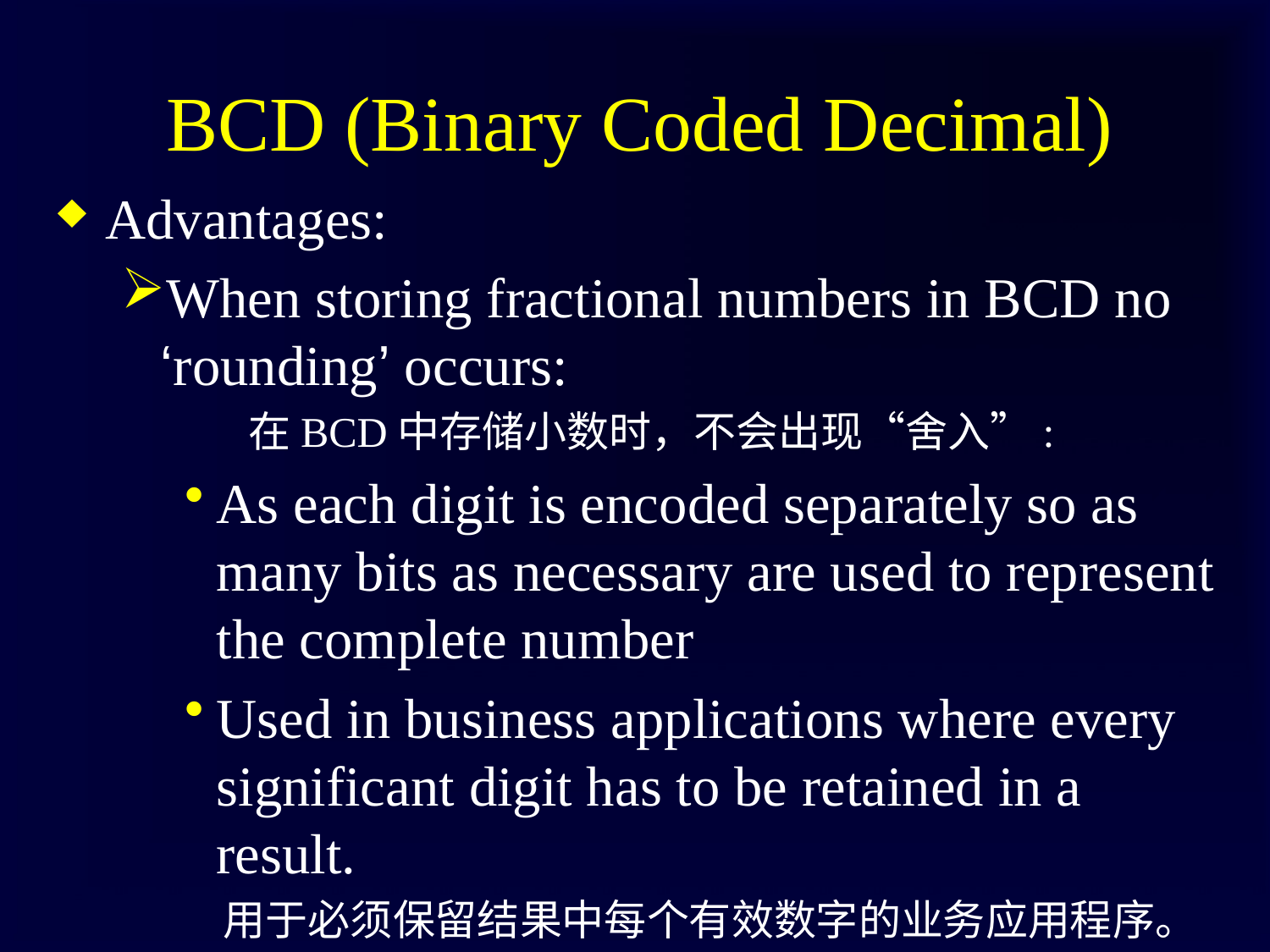

# BCD (Binary Coded Decimal)
Advantages:
When storing fractional numbers in BCD no ‘rounding’ occurs:
	在BCD中存储小数时，不会出现“舍入”:
As each digit is encoded separately so as many bits as necessary are used to represent the complete number
Used in business applications where every significant digit has to be retained in a result.
   用于必须保留结果中每个有效数字的业务应用程序。